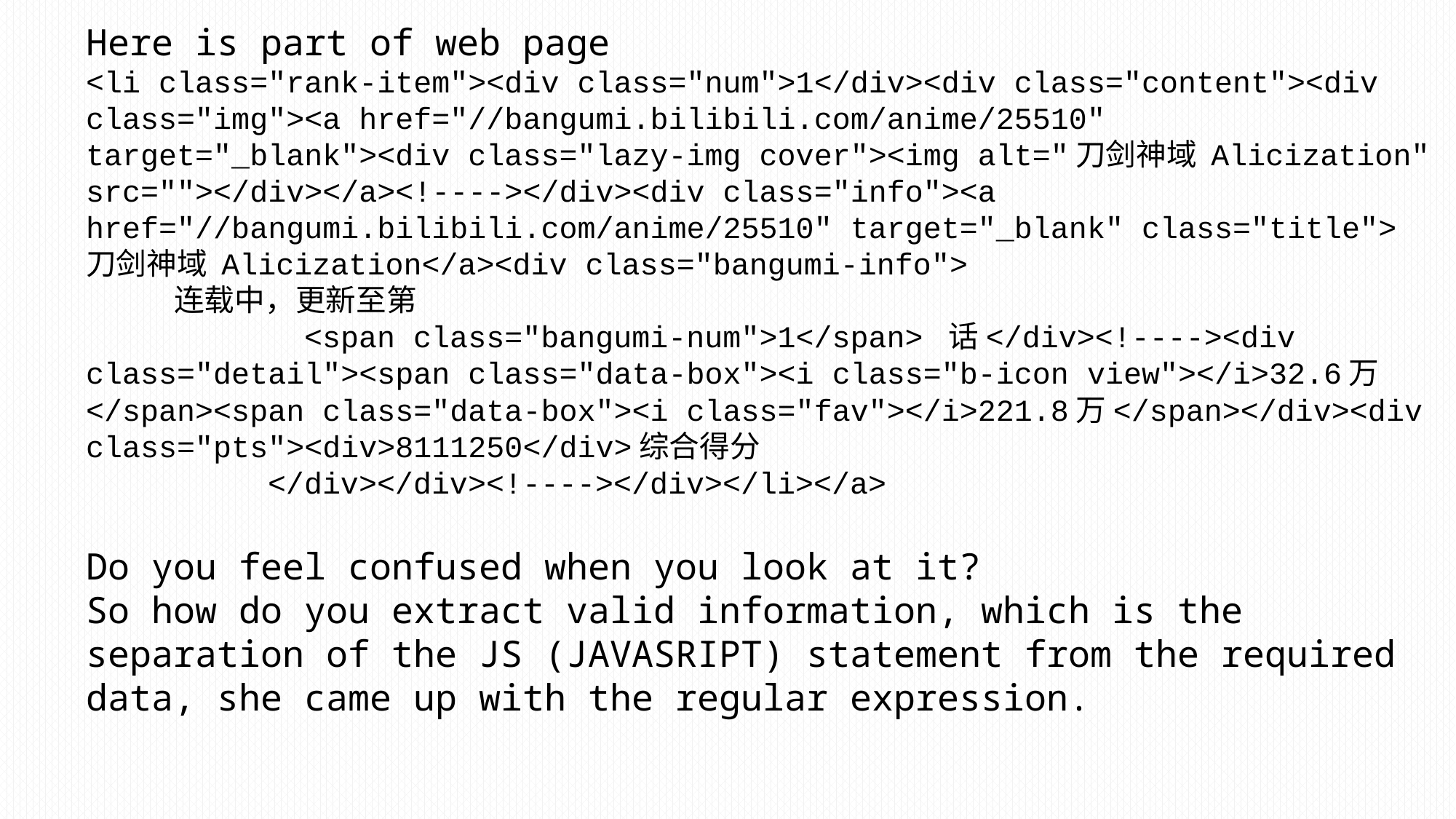

Here is part of web page
<li class="rank-item"><div class="num">1</div><div class="content"><div class="img"><a href="//bangumi.bilibili.com/anime/25510" target="_blank"><div class="lazy-img cover"><img alt="刀剑神域 Alicization" src=""></div></a><!----></div><div class="info"><a href="//bangumi.bilibili.com/anime/25510" target="_blank" class="title">刀剑神域 Alicization</a><div class="bangumi-info">
            连载中，更新至第
            <span class="bangumi-num">1</span> 话</div><!----><div class="detail"><span class="data-box"><i class="b-icon view"></i>32.6万</span><span class="data-box"><i class="fav"></i>221.8万</span></div><div class="pts"><div>8111250</div>综合得分
          </div></div><!----></div></li></a>

Do you feel confused when you look at it?
So how do you extract valid information, which is the separation of the JS (JAVASRIPT) statement from the required data, she came up with the regular expression.